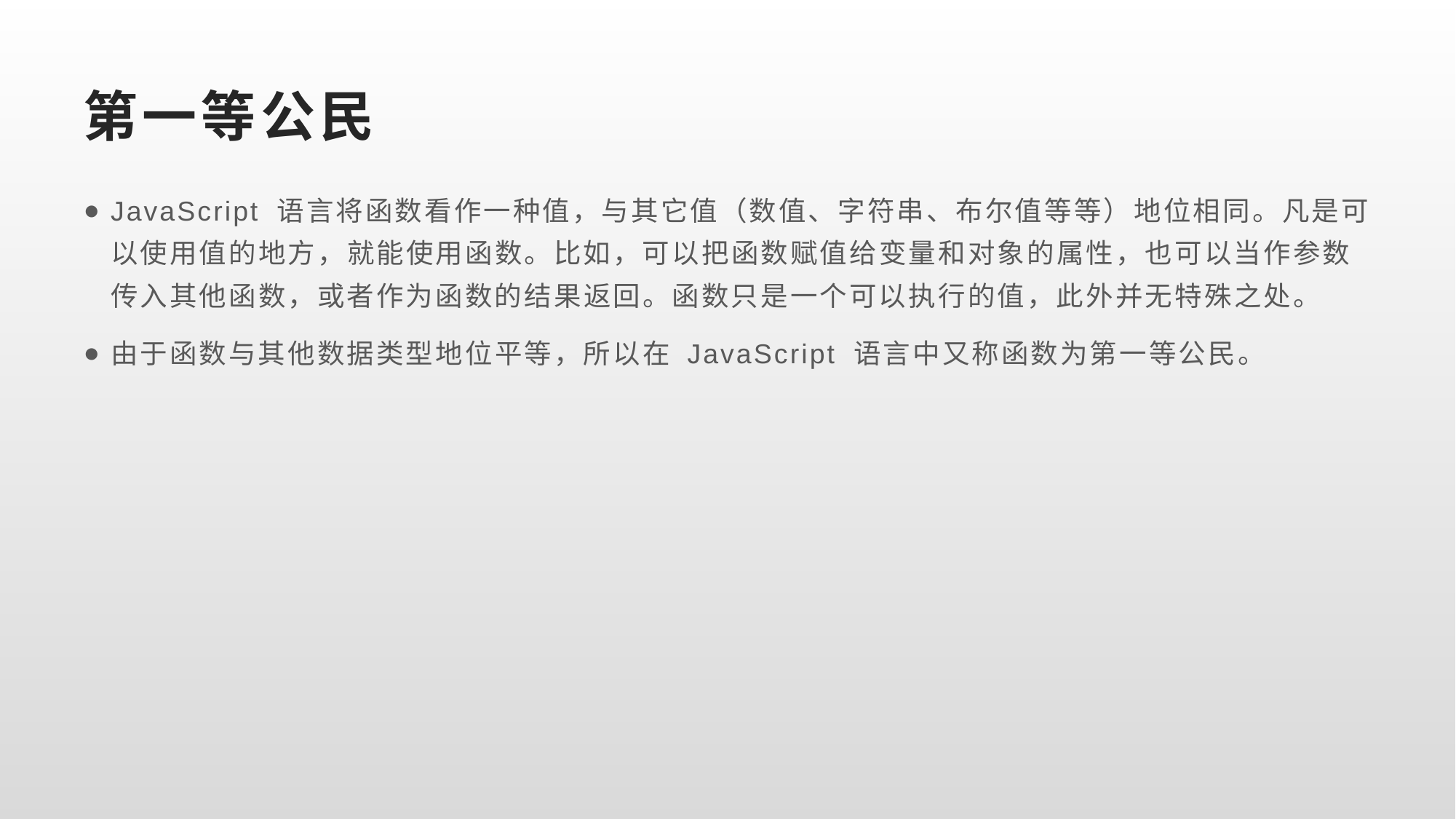

# 第一等公民
JavaScript 语言将函数看作一种值，与其它值（数值、字符串、布尔值等等）地位相同。凡是可以使用值的地方，就能使用函数。比如，可以把函数赋值给变量和对象的属性，也可以当作参数传入其他函数，或者作为函数的结果返回。函数只是一个可以执行的值，此外并无特殊之处。
由于函数与其他数据类型地位平等，所以在 JavaScript 语言中又称函数为第一等公民。